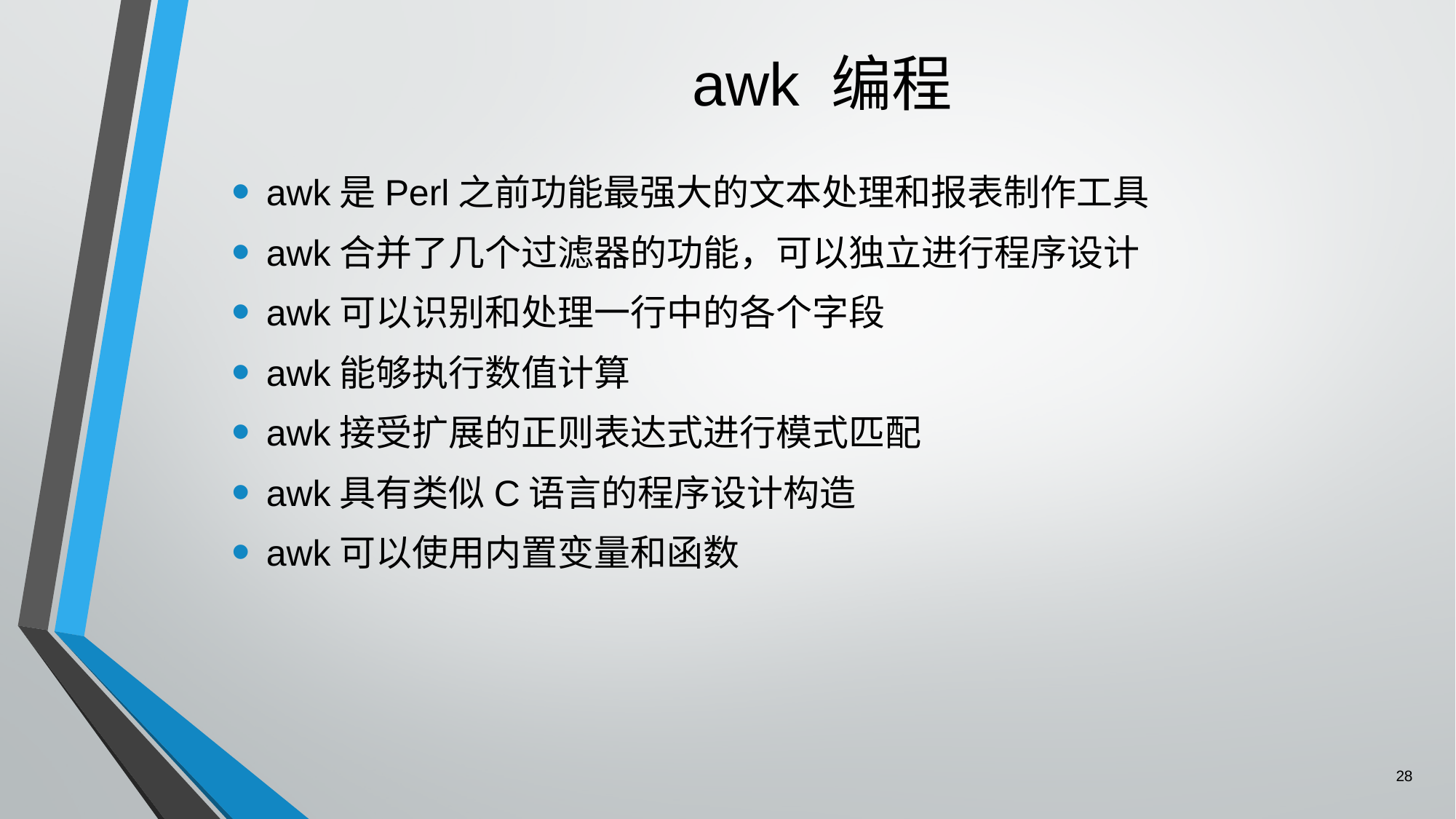

# awk 编程
awk是Perl之前功能最强大的文本处理和报表制作工具
awk合并了几个过滤器的功能，可以独立进行程序设计
awk可以识别和处理一行中的各个字段
awk能够执行数值计算
awk接受扩展的正则表达式进行模式匹配
awk具有类似C语言的程序设计构造
awk可以使用内置变量和函数
28